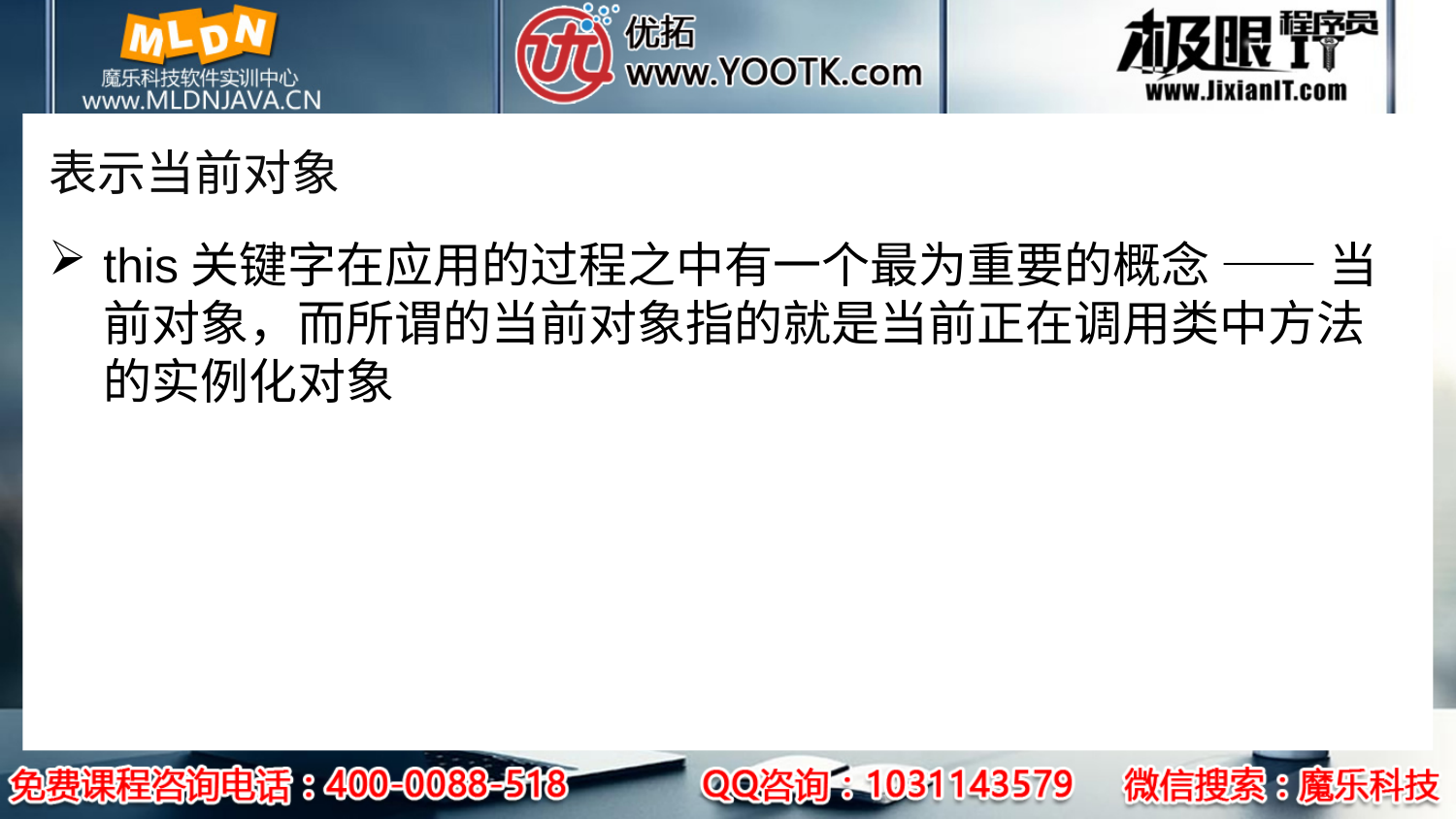

# 表示当前对象
this关键字在应用的过程之中有一个最为重要的概念 —— 当前对象，而所谓的当前对象指的就是当前正在调用类中方法的实例化对象